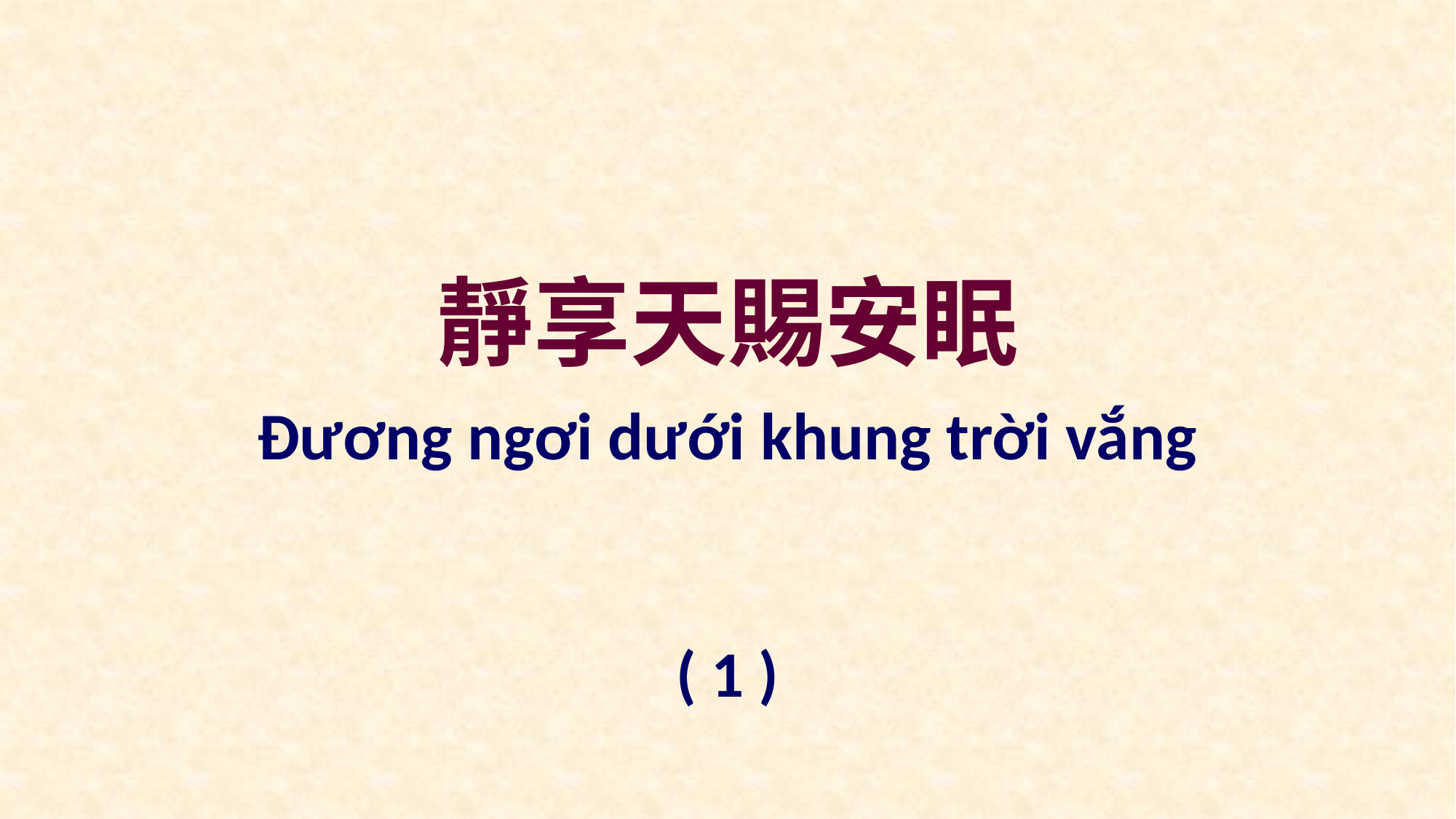

靜享天賜安眠
Đương ngơi dưới khung trời vắng
( 1 )